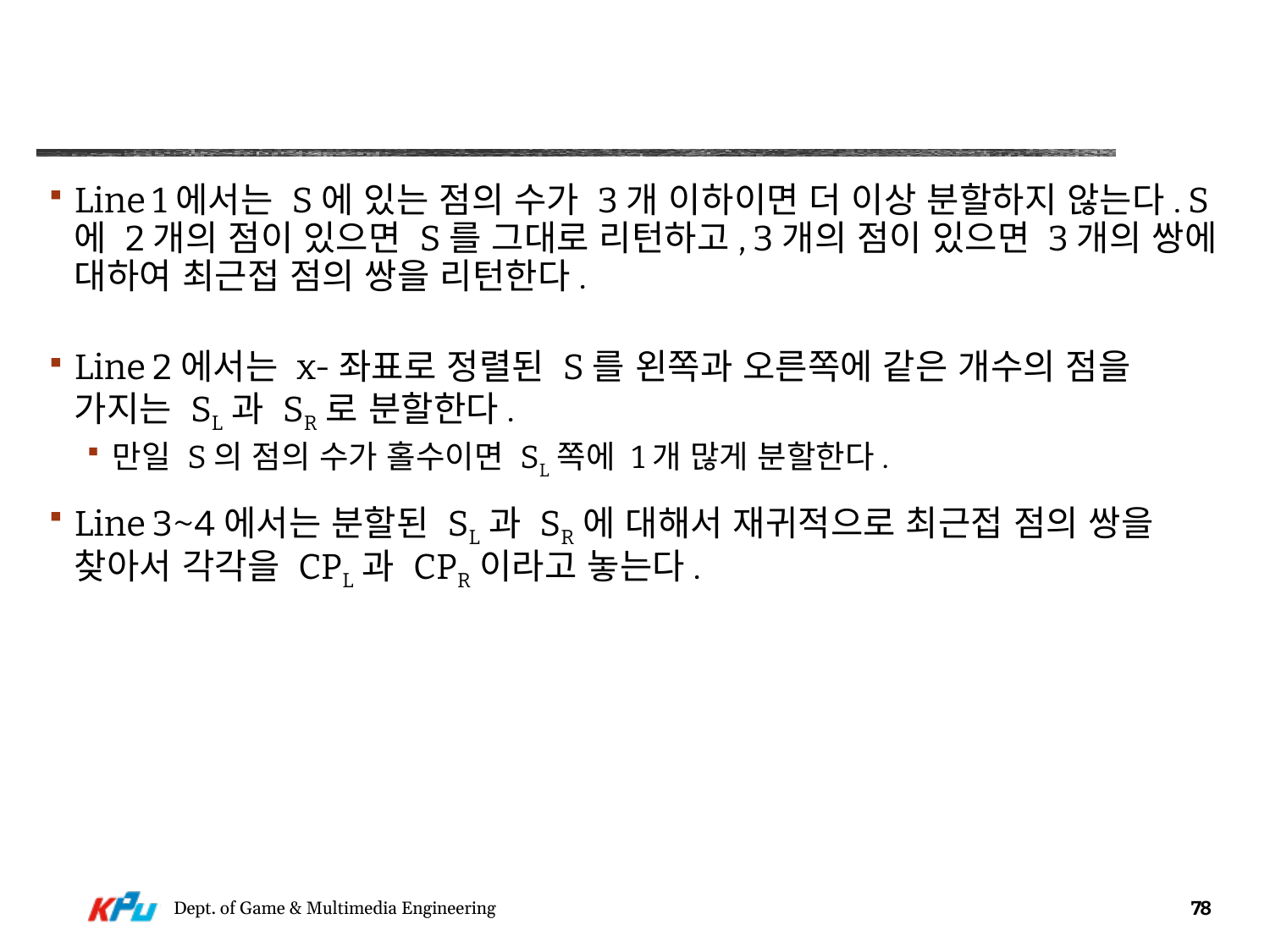

#
Line 1에서는 S에 있는 점의 수가 3개 이하이면 더 이상 분할하지 않는다. S에 2개의 점이 있으면 S를 그대로 리턴하고, 3개의 점이 있으면 3개의 쌍에 대하여 최근접 점의 쌍을 리턴한다.
Line 2에서는 x-좌표로 정렬된 S를 왼쪽과 오른쪽에 같은 개수의 점을 가지는 SL과 SR로 분할한다.
만일 S의 점의 수가 홀수이면 SL쪽에 1개 많게 분할한다.
Line 3~4에서는 분할된 SL과 SR에 대해서 재귀적으로 최근접 점의 쌍을 찾아서 각각을 CPL과 CPR이라고 놓는다.
Dept. of Game & Multimedia Engineering
78